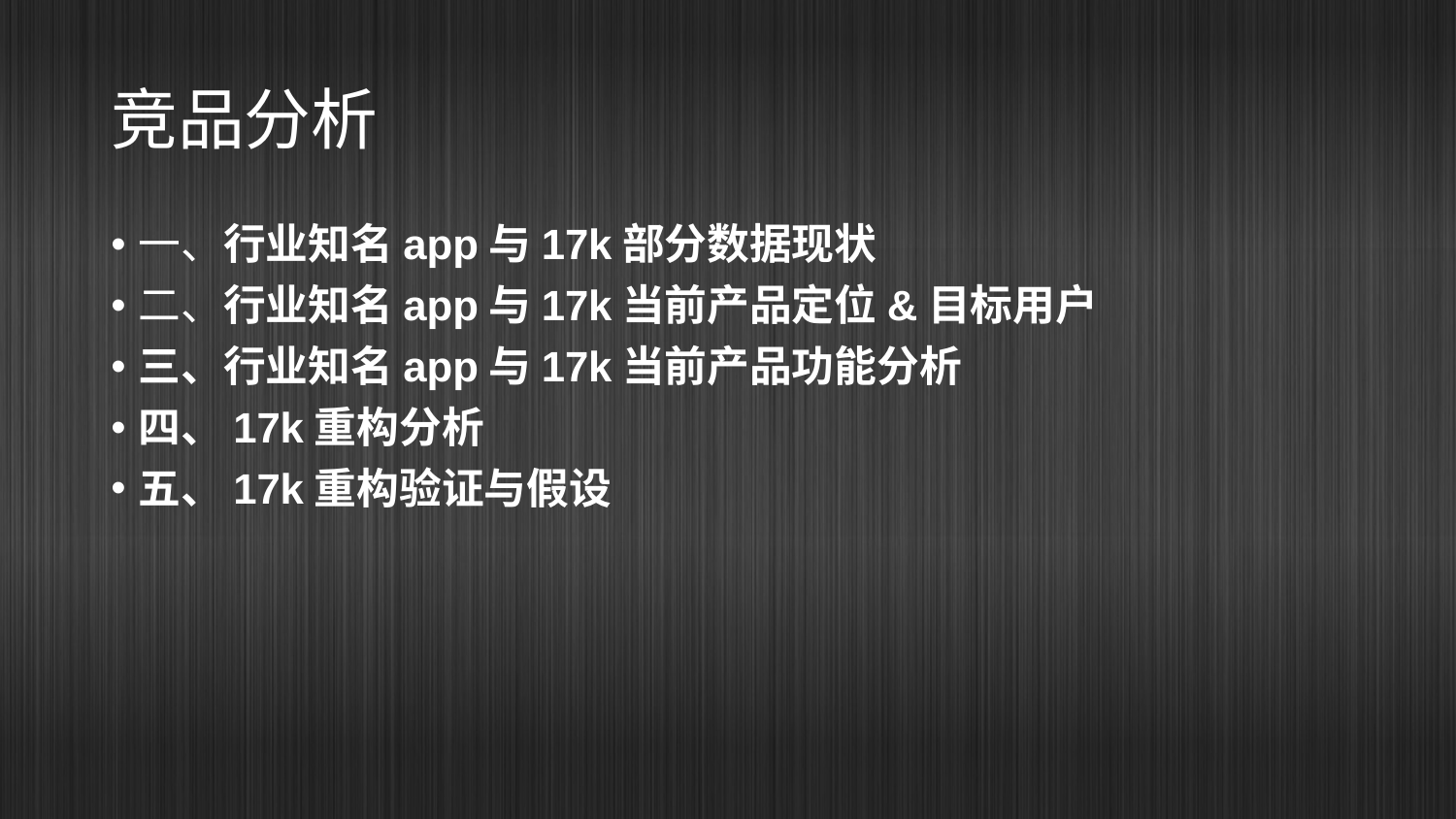

# 竞品分析
一、行业知名app与17k部分数据现状
二、行业知名app与17k当前产品定位&目标用户
三、行业知名app与17k当前产品功能分析
四、17k重构分析
五、17k重构验证与假设